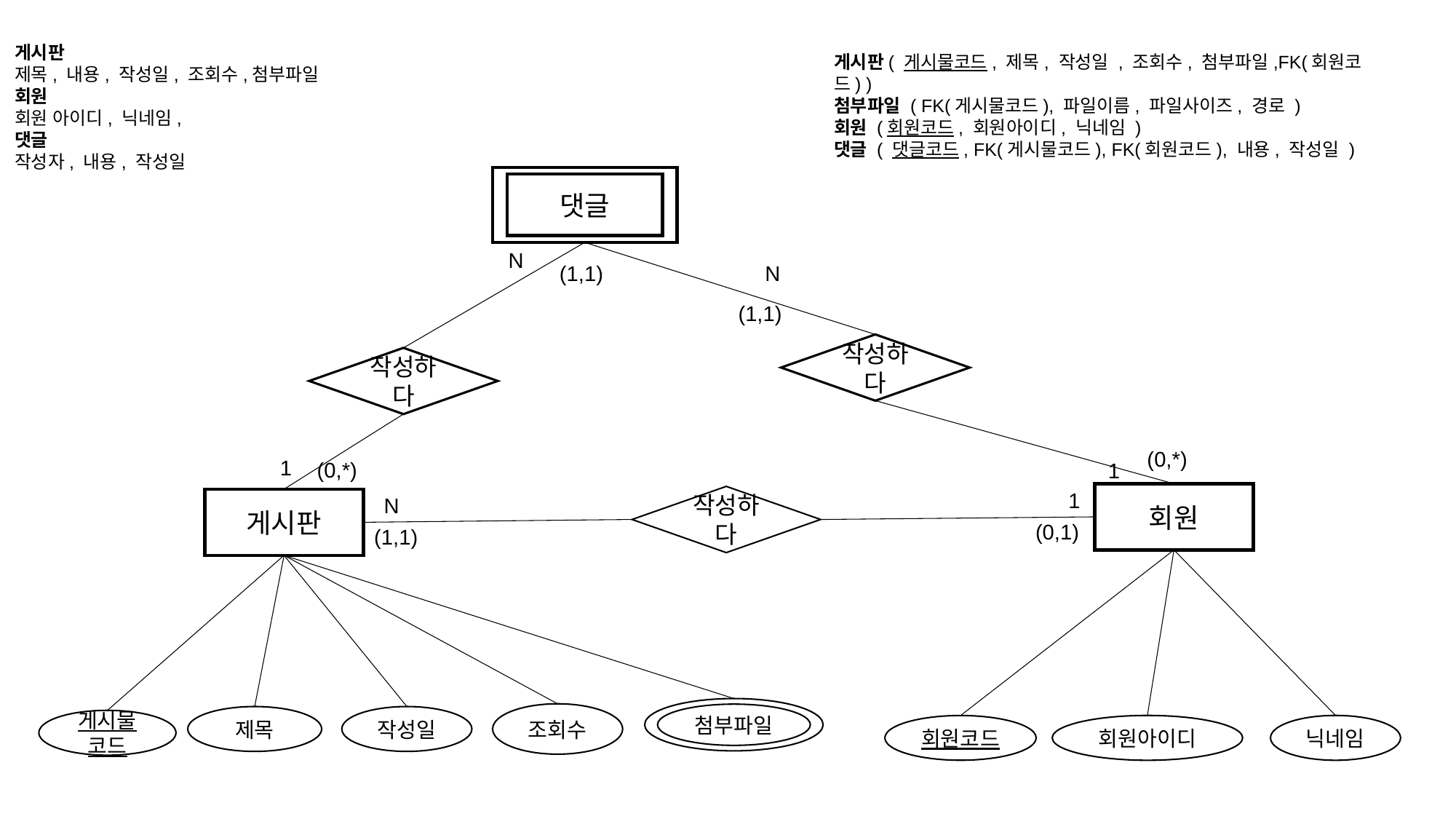

게시판
제목, 내용, 작성일, 조회수,첨부파일
회원
회원 아이디, 닉네임,
댓글
작성자, 내용, 작성일

게시판( 게시물코드, 제목, 작성일 , 조회수, 첨부파일,FK(회원코드) )
첨부파일 ( FK(게시물코드), 파일이름, 파일사이즈, 경로 )
회원 (회원코드, 회원아이디, 닉네임 )
댓글 ( 댓글코드, FK(게시물코드), FK(회원코드), 내용, 작성일 )

게시판
댓글
N
(1,1)
N
(1,1)
작성하다
작성하다
(0,*)
1
(0,*)
1
1
회원
작성하다
N
게시판
(0,1)
(1,1)

첨부파일
조회수
작성일
제목
게시물코드
회원아이디
닉네임
회원코드